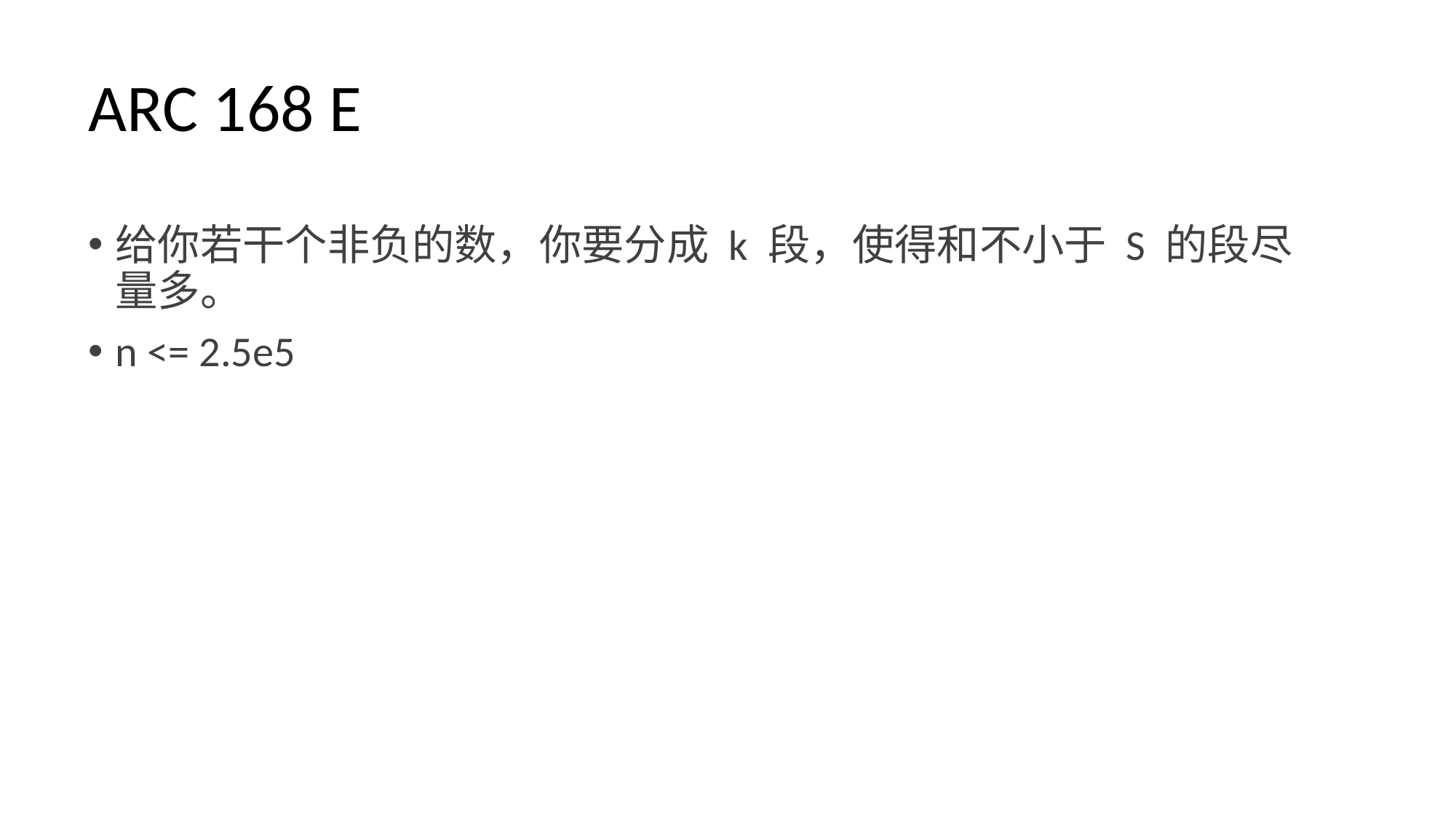

# ARC 168 E
给你若干个非负的数，你要分成 k 段，使得和不小于 S 的段尽量多。
n <= 2.5e5